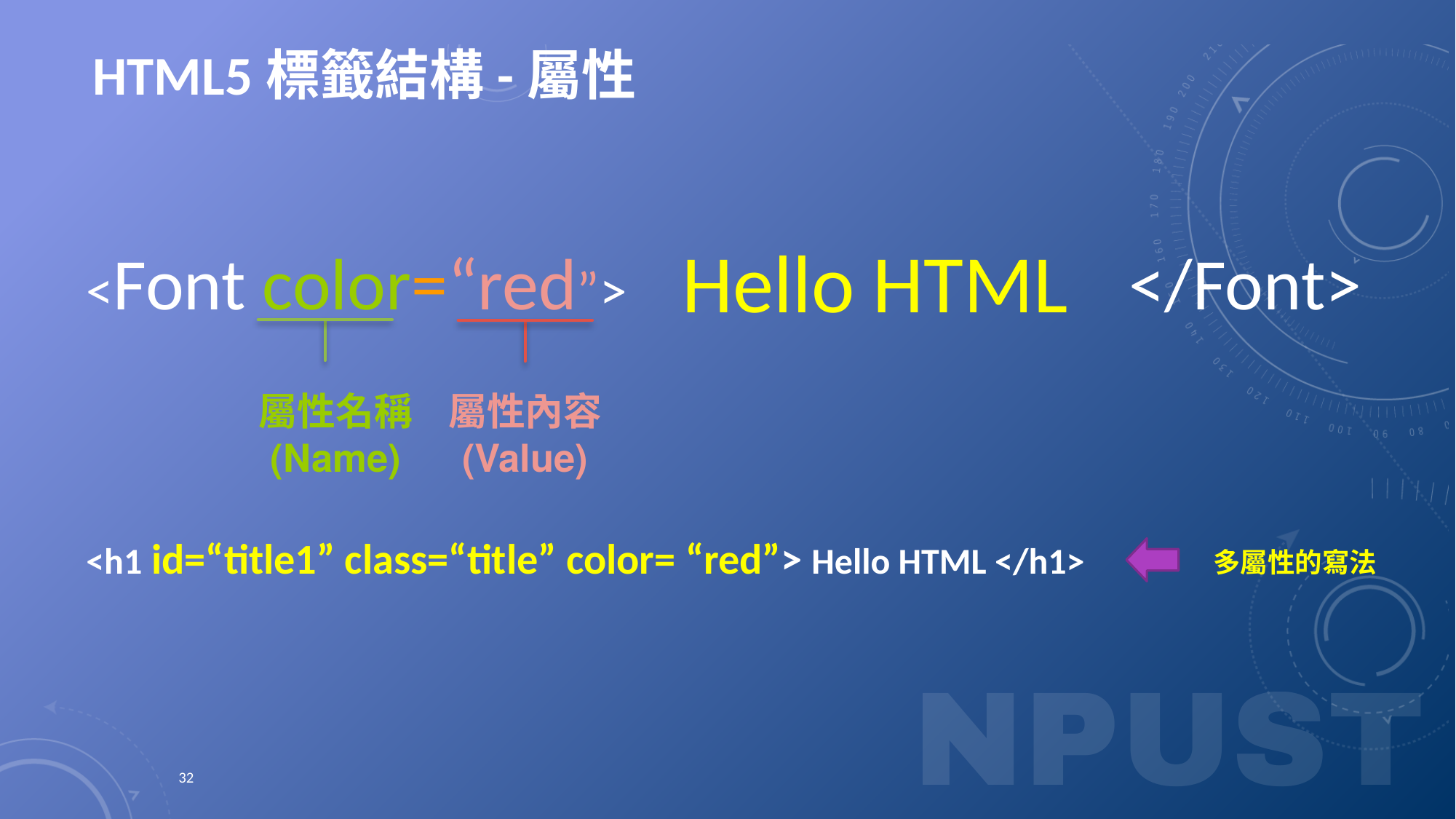

# HTML5標籤結構-屬性
Hello HTML
<Font color=“red”>
</Font>
屬性名稱
(Name)
屬性內容
(Value)
<h1 id=“title1” class=“title” color= “red”> Hello HTML </h1>

多屬性的寫法
32